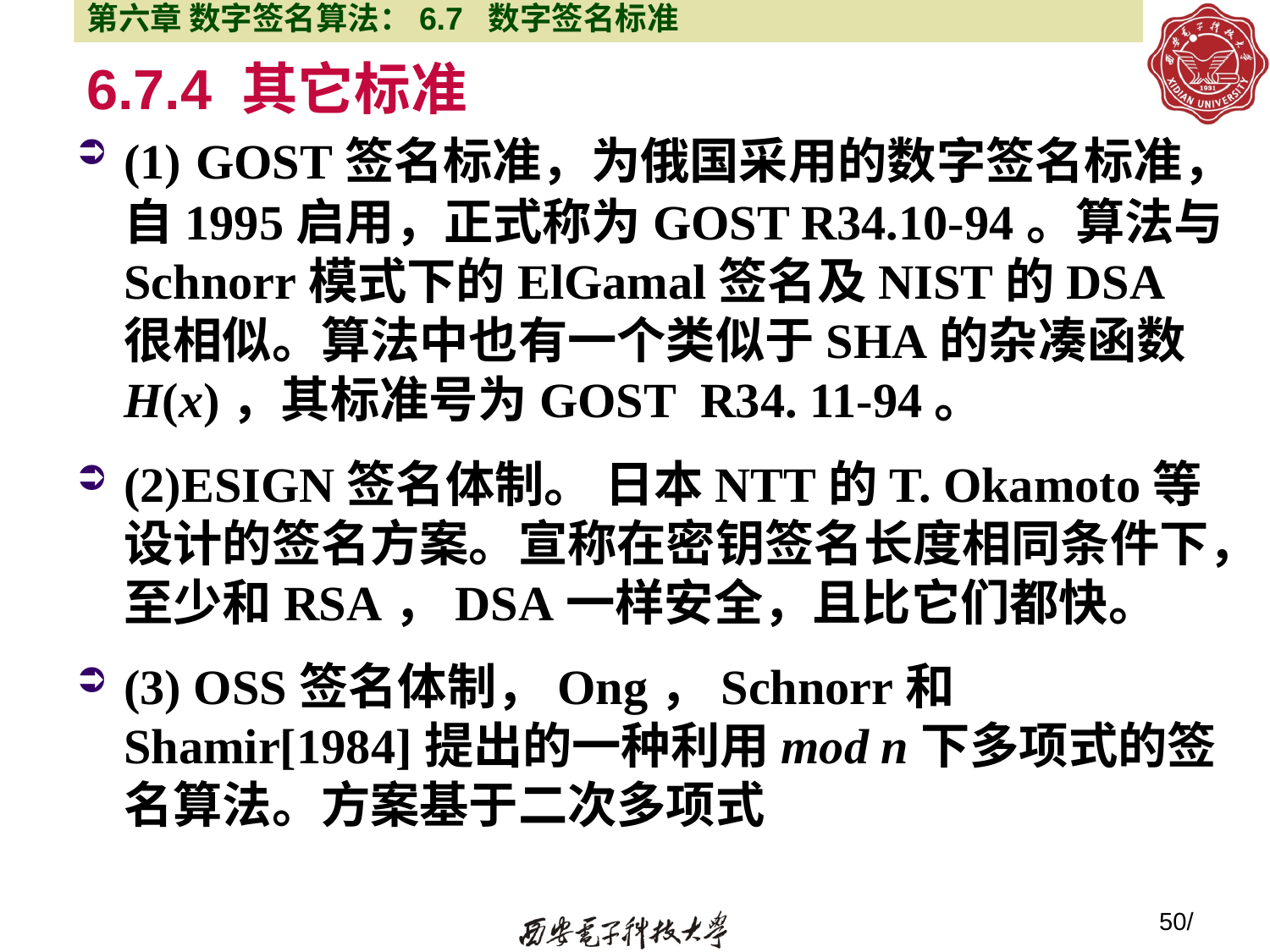

第六章 数字签名算法：6.7  数字签名标准
# 6.7.4 其它标准
(1) GOST签名标准，为俄国采用的数字签名标准，自1995启用，正式称为GOST R34.10-94。算法与Schnorr模式下的ElGamal签名及NIST的DSA很相似。算法中也有一个类似于SHA的杂凑函数H(x)，其标准号为GOST  R34. 11-94。
(2)ESIGN签名体制。 日本NTT的T. Okamoto等设计的签名方案。宣称在密钥签名长度相同条件下，至少和RSA，DSA一样安全，且比它们都快。
(3) OSS签名体制，Ong，Schnorr和Shamir[1984]提出的一种利用mod n下多项式的签名算法。方案基于二次多项式
50/